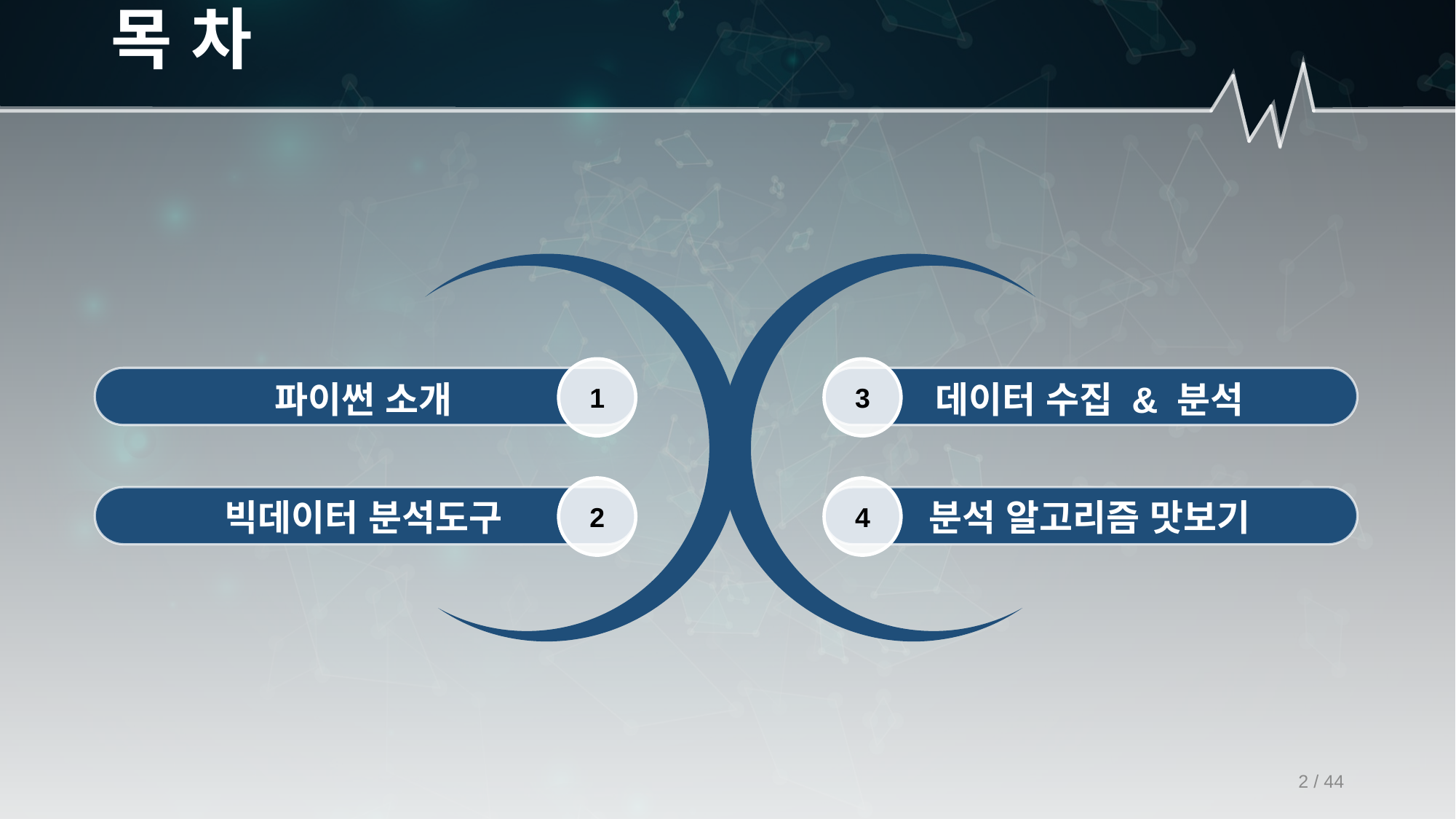

# 목 차

1
3

파이썬 소개
데이터 수집 & 분석
2
4

빅데이터 분석도구
분석 알고리즘 맛보기
2